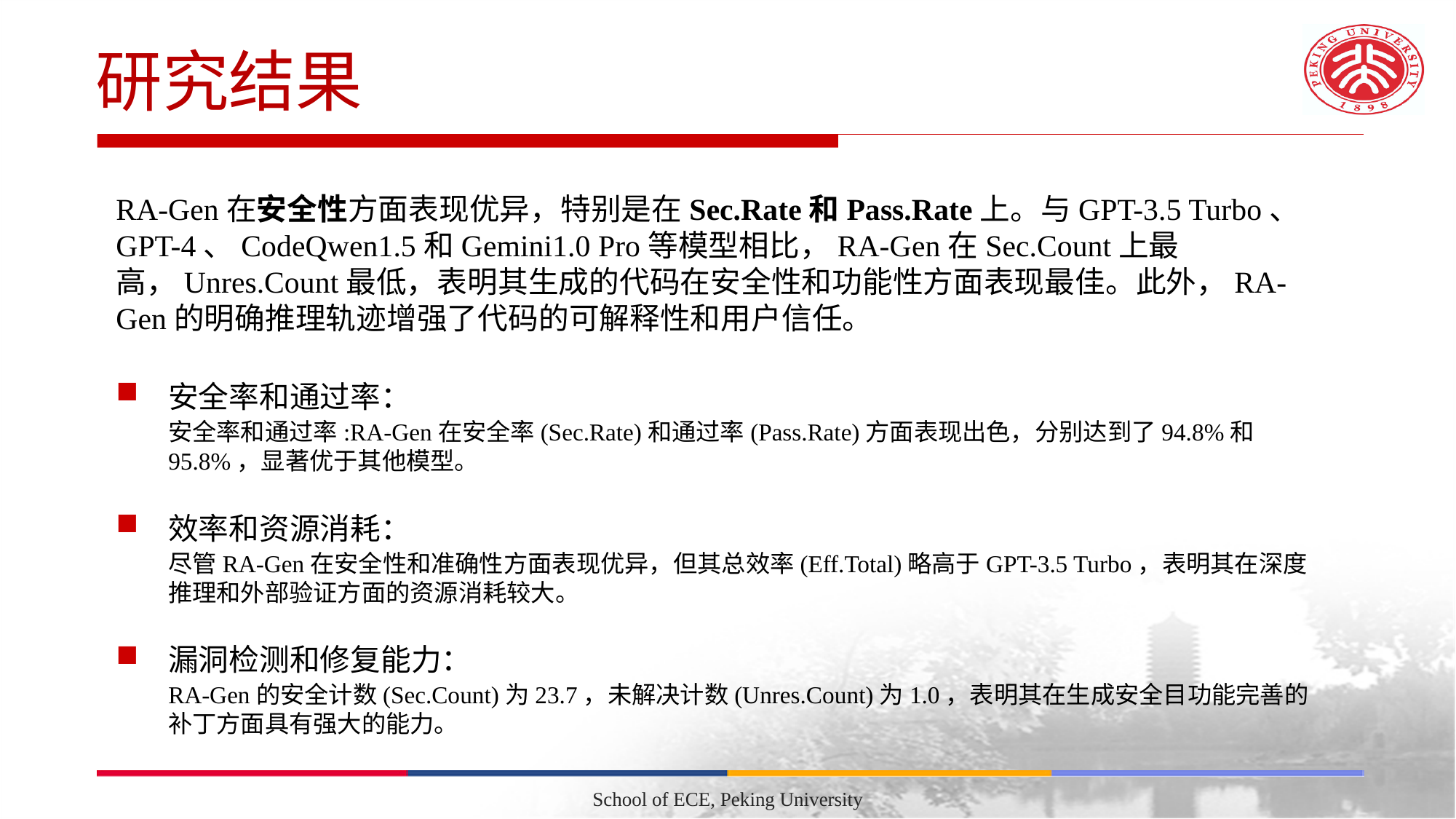

研究结果
RA-Gen在安全性方面表现优异，特别是在Sec.Rate和Pass.Rate上。与GPT-3.5 Turbo、GPT-4、CodeQwen1.5和Gemini1.0 Pro等模型相比，RA-Gen在Sec.Count上最高，Unres.Count最低，表明其生成的代码在安全性和功能性方面表现最佳。此外，RA-Gen的明确推理轨迹增强了代码的可解释性和用户信任。

安全率和通过率：
安全率和通过率:RA-Gen在安全率(Sec.Rate)和通过率(Pass.Rate)方面表现出色，分别达到了94.8%和95.8%，显著优于其他模型。

效率和资源消耗：
尽管RA-Gen在安全性和准确性方面表现优异，但其总效率(Eff.Total)略高于GPT-3.5 Turbo，表明其在深度推理和外部验证方面的资源消耗较大。

漏洞检测和修复能力：
RA-Gen的安全计数(Sec.Count)为23.7，未解决计数(Unres.Count)为1.0，表明其在生成安全目功能完善的补丁方面具有强大的能力。

School of ECE, Peking University